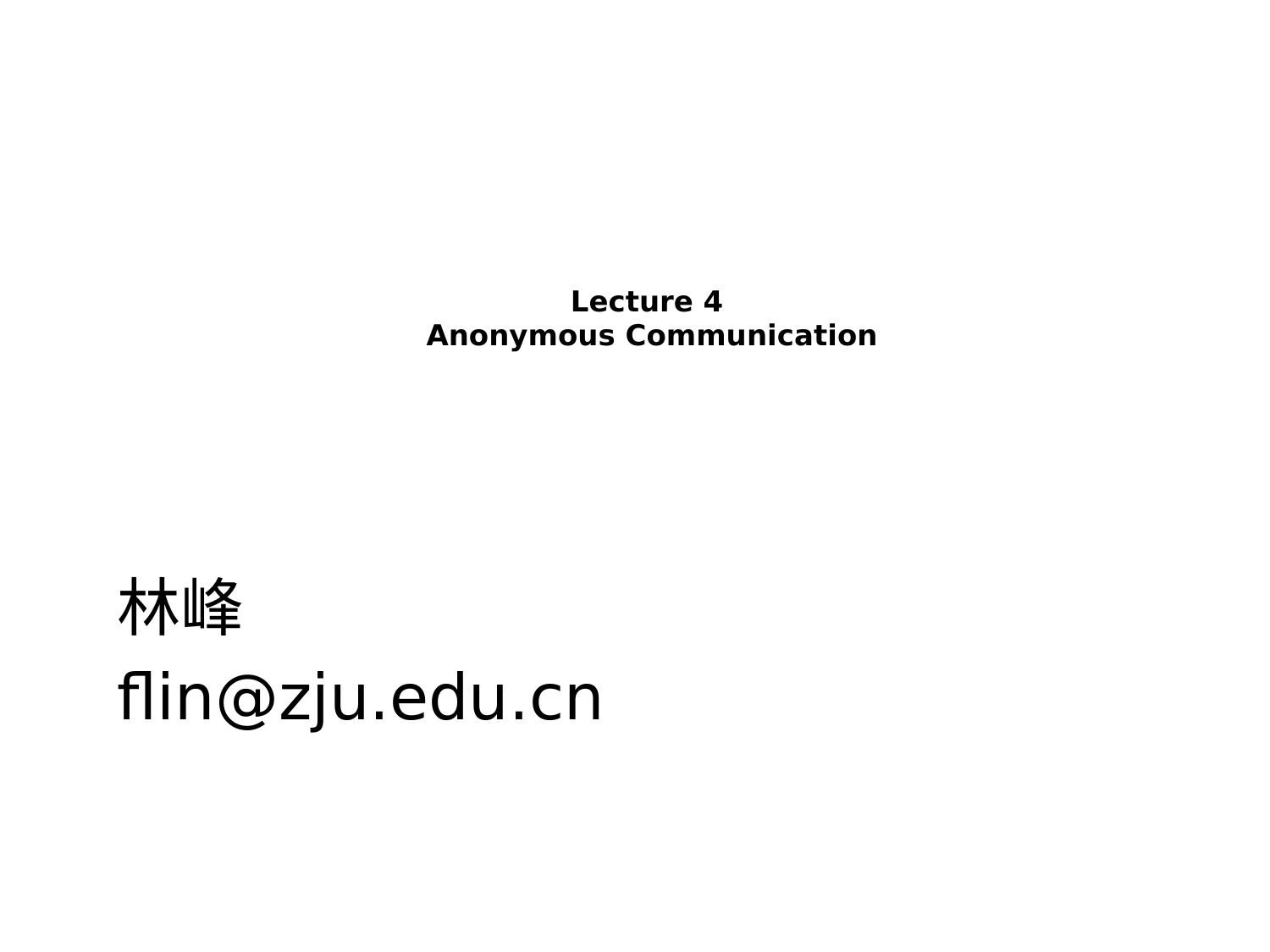

# Lecture 4 Anonymous Communication
林峰
flin@zju.edu.cn